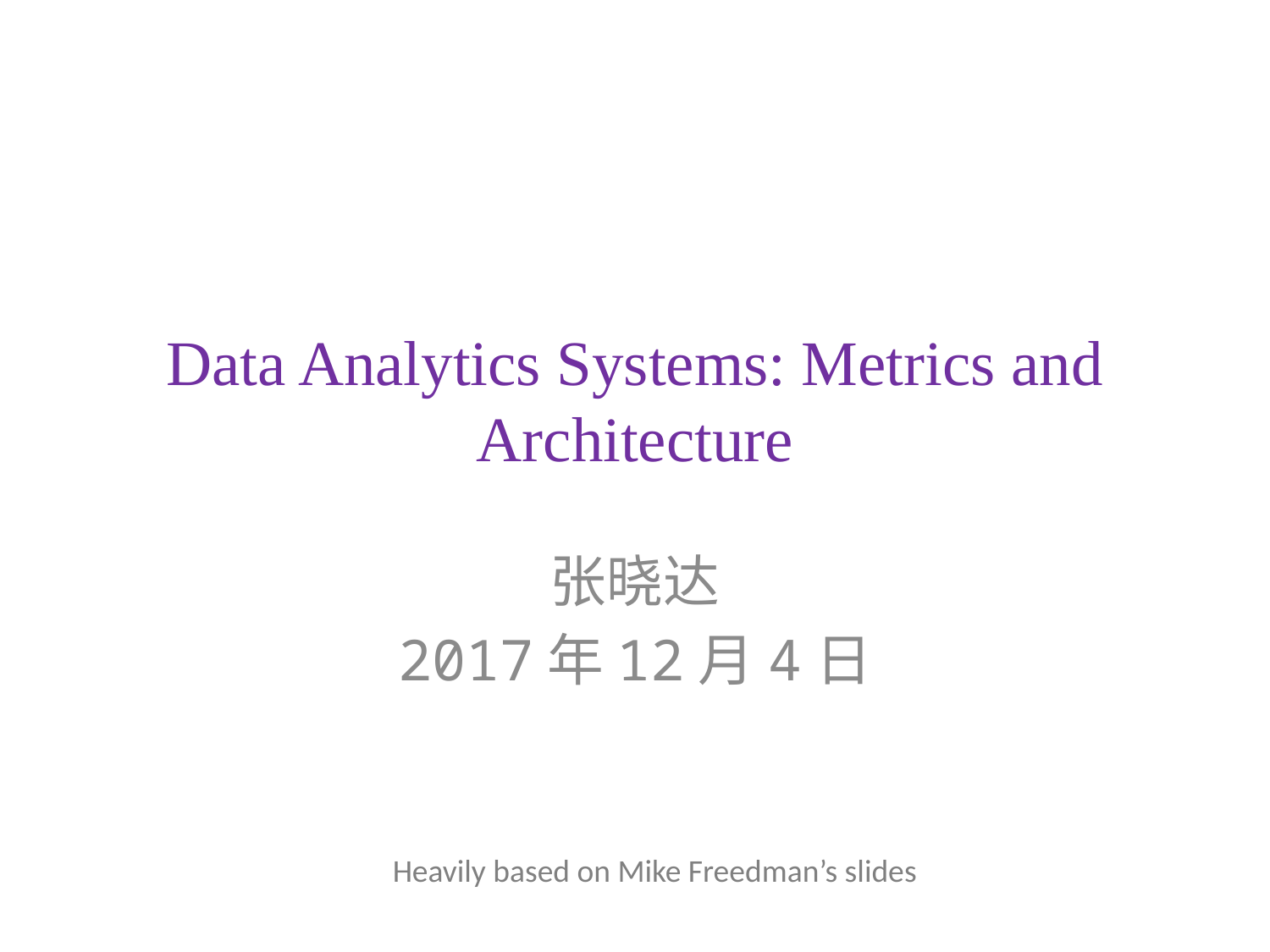

# Data Analytics Systems: Metrics and Architecture
张晓达
2017年12月4日
Heavily based on Mike Freedman’s slides